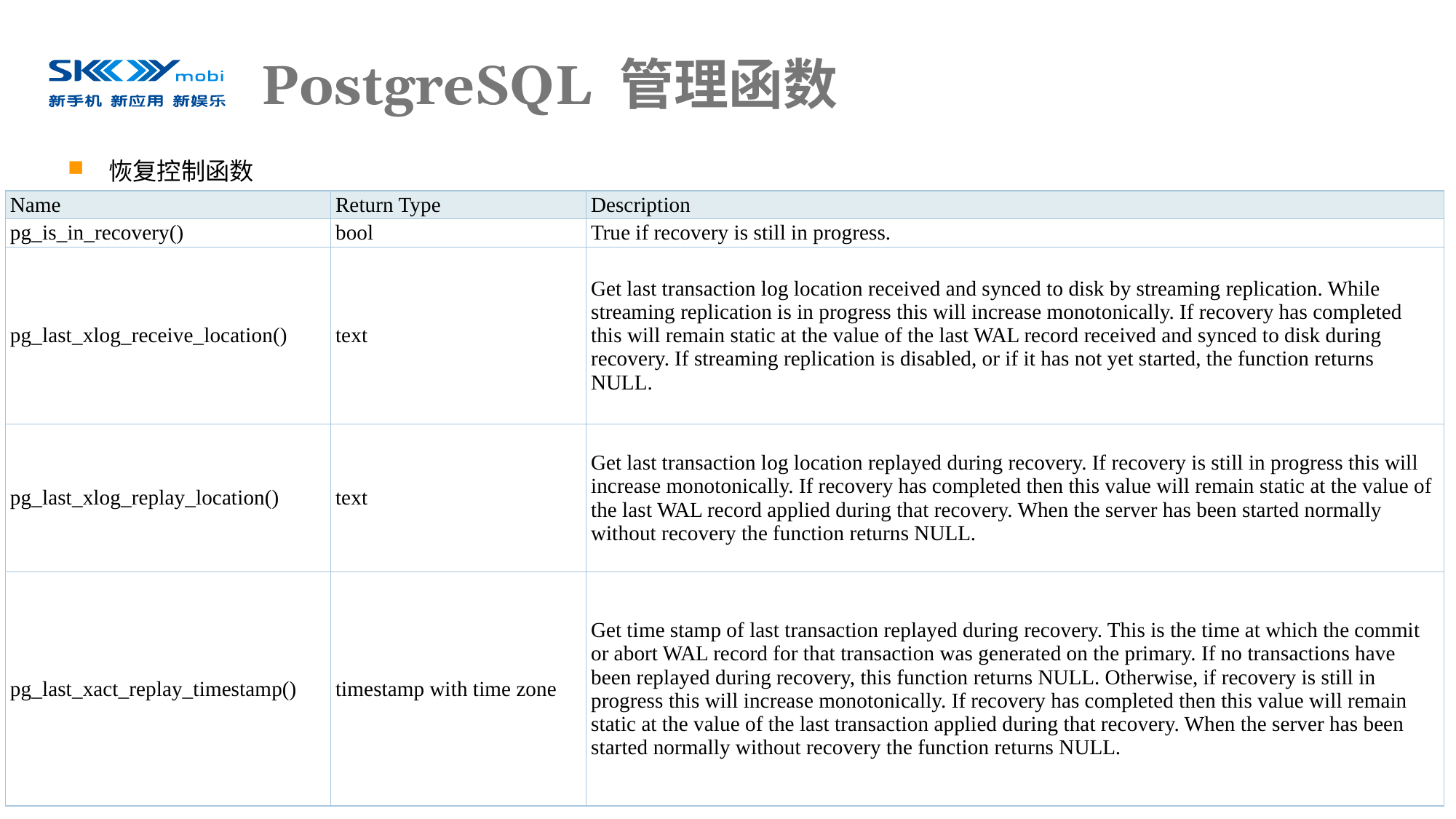

# PostgreSQL 管理函数
恢复控制函数

| Name | Return Type | Description |
| --- | --- | --- |
| pg\_is\_in\_recovery() | bool | True if recovery is still in progress. |
| pg\_last\_xlog\_receive\_location() | text | Get last transaction log location received and synced to disk by streaming replication. While streaming replication is in progress this will increase monotonically. If recovery has completed this will remain static at the value of the last WAL record received and synced to disk during recovery. If streaming replication is disabled, or if it has not yet started, the function returns NULL. |
| pg\_last\_xlog\_replay\_location() | text | Get last transaction log location replayed during recovery. If recovery is still in progress this will increase monotonically. If recovery has completed then this value will remain static at the value of the last WAL record applied during that recovery. When the server has been started normally without recovery the function returns NULL. |
| pg\_last\_xact\_replay\_timestamp() | timestamp with time zone | Get time stamp of last transaction replayed during recovery. This is the time at which the commit or abort WAL record for that transaction was generated on the primary. If no transactions have been replayed during recovery, this function returns NULL. Otherwise, if recovery is still in progress this will increase monotonically. If recovery has completed then this value will remain static at the value of the last transaction applied during that recovery. When the server has been started normally without recovery the function returns NULL. |